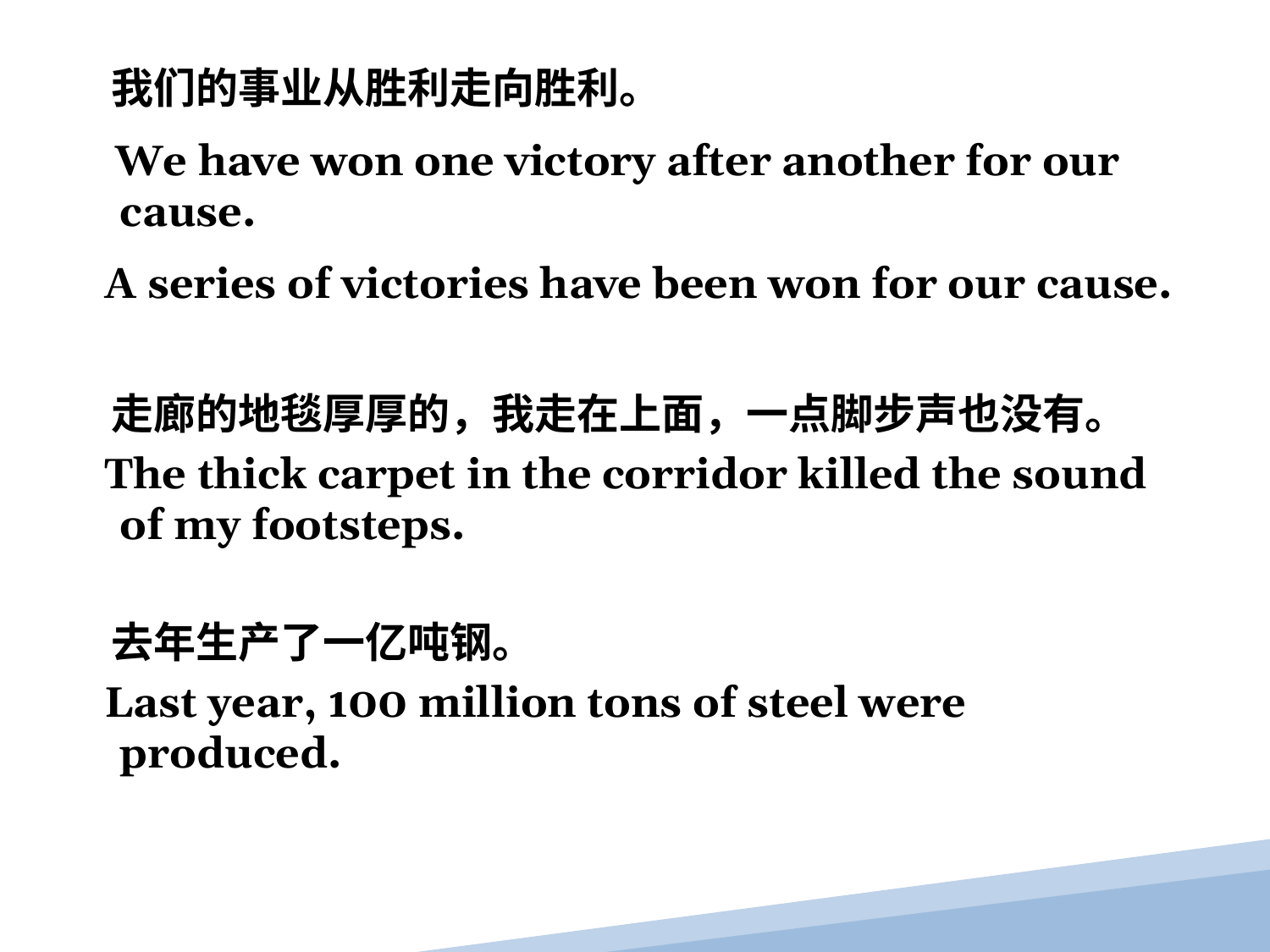

我们的事业从胜利走向胜利。
    We have won one victory after another for our cause.
   A series of victories have been won for our cause.

   走廊的地毯厚厚的，我走在上面，一点脚步声也没有。
   The thick carpet in the corridor killed the sound of my footsteps.

   去年生产了一亿吨钢。
   Last year, 100 million tons of steel were produced.